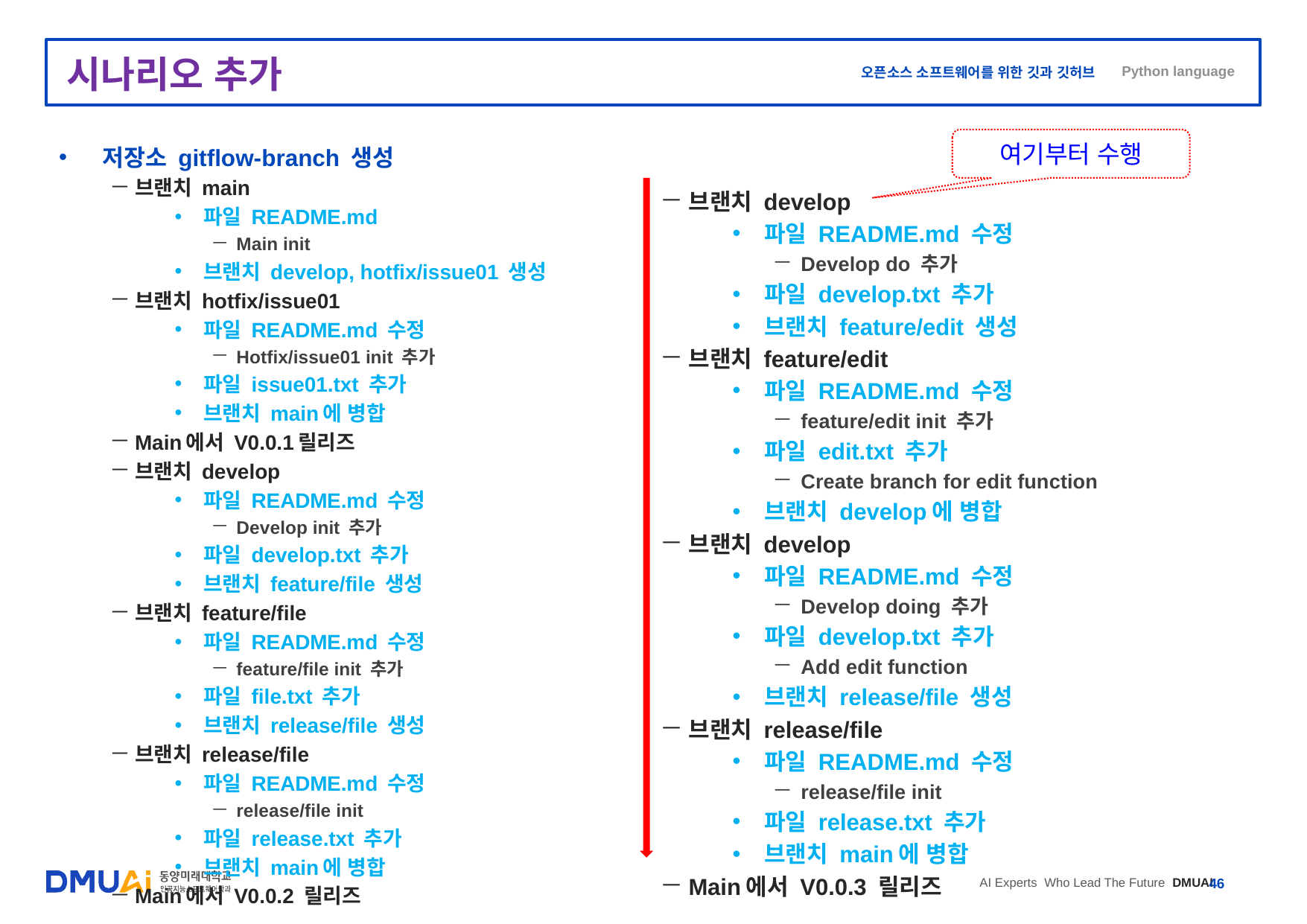

# 시나리오 추가
여기부터 수행
저장소 gitflow-branch 생성
브랜치 main
파일 README.md
Main init
브랜치 develop, hotfix/issue01 생성
브랜치 hotfix/issue01
파일 README.md 수정
Hotfix/issue01 init 추가
파일 issue01.txt 추가
브랜치 main에 병합
Main에서 V0.0.1릴리즈
브랜치 develop
파일 README.md 수정
Develop init 추가
파일 develop.txt 추가
브랜치 feature/file 생성
브랜치 feature/file
파일 README.md 수정
feature/file init 추가
파일 file.txt 추가
브랜치 release/file 생성
브랜치 release/file
파일 README.md 수정
release/file init
파일 release.txt 추가
브랜치 main에 병합
Main에서 V0.0.2 릴리즈

브랜치 develop
파일 README.md 수정
Develop do 추가
파일 develop.txt 추가
브랜치 feature/edit 생성
브랜치 feature/edit
파일 README.md 수정
feature/edit init 추가
파일 edit.txt 추가
Create branch for edit function
브랜치 develop에 병합
브랜치 develop
파일 README.md 수정
Develop doing 추가
파일 develop.txt 추가
Add edit function
브랜치 release/file 생성
브랜치 release/file
파일 README.md 수정
release/file init
파일 release.txt 추가
브랜치 main에 병합
Main에서 V0.0.3 릴리즈